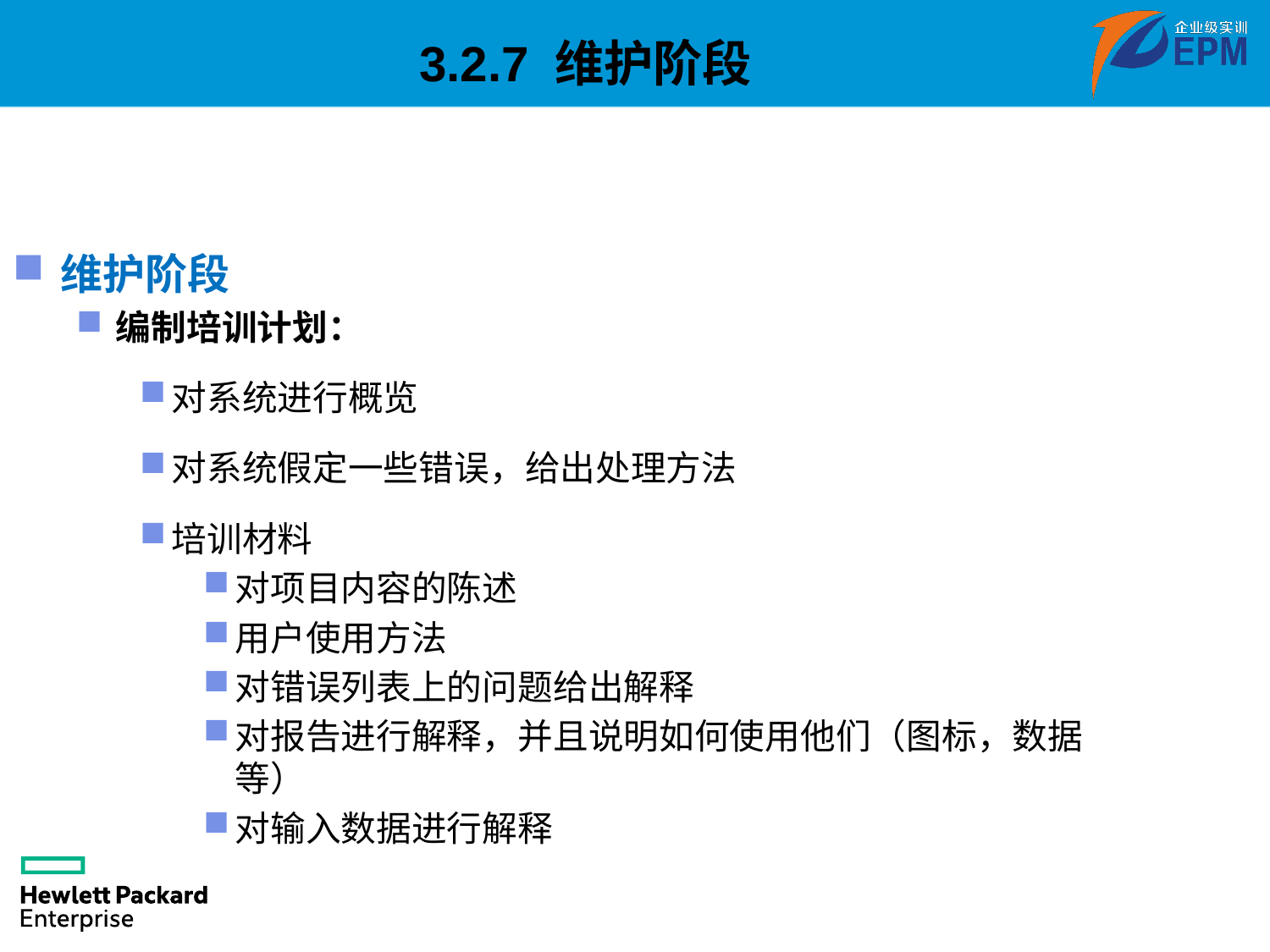

3.2.7 维护阶段
维护阶段
编制培训计划：
对系统进行概览
对系统假定一些错误，给出处理方法
培训材料
对项目内容的陈述
用户使用方法
对错误列表上的问题给出解释
对报告进行解释，并且说明如何使用他们（图标，数据等）
对输入数据进行解释